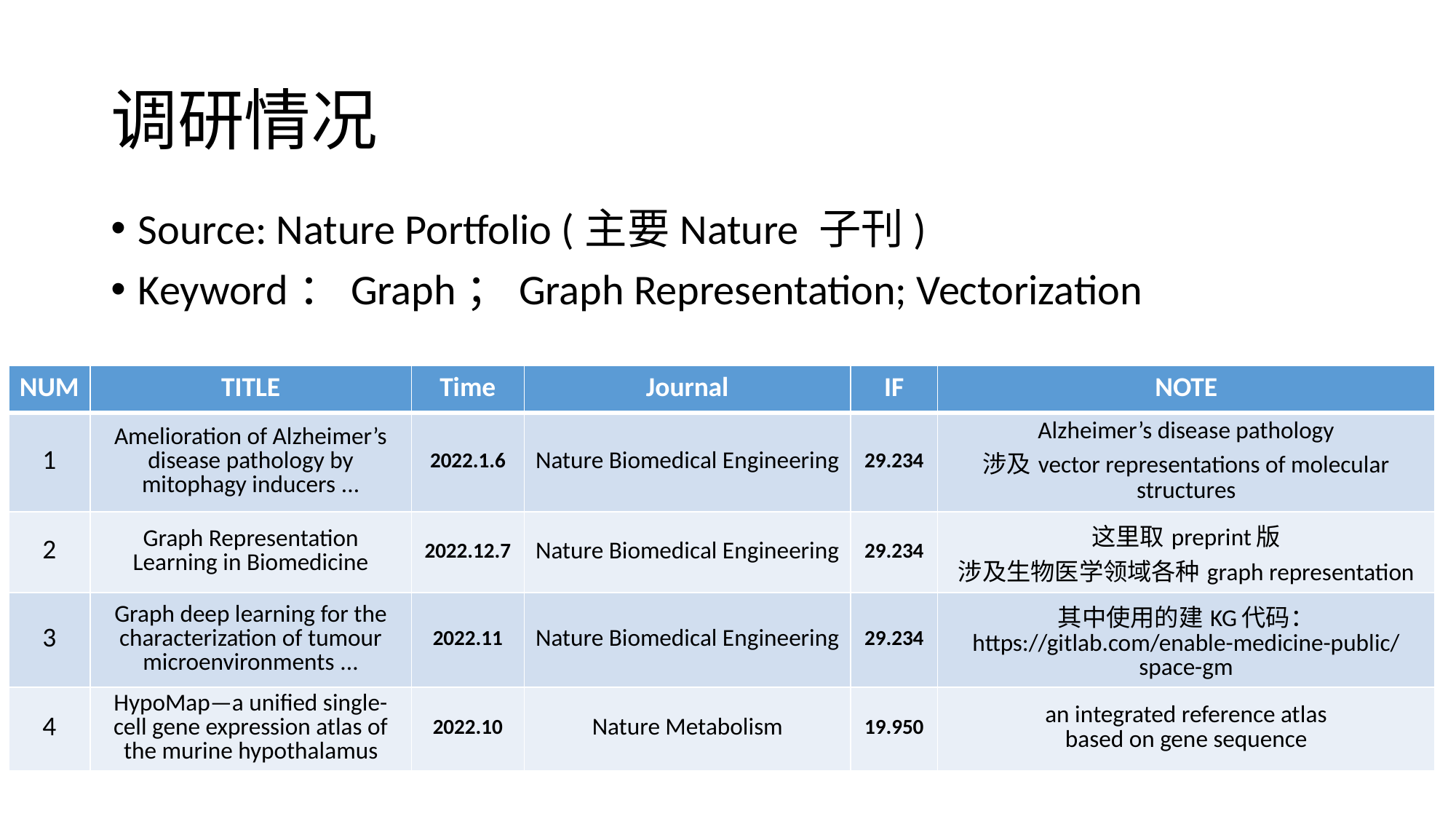

# 调研情况
Source: Nature Portfolio (主要Nature 子刊)
Keyword：Graph；Graph Representation; Vectorization

| NUM | TITLE | Time | Journal | IF | NOTE |
| --- | --- | --- | --- | --- | --- |
| 1 | Amelioration of Alzheimer’s disease pathology by mitophagy inducers ... | 2022.1.6 | Nature Biomedical Engineering | 29.234 | Alzheimer’s disease pathology 涉及vector representations of molecular structures |
| 2 | Graph Representation Learning in Biomedicine | 2022.12.7 | Nature Biomedical Engineering | 29.234 | 这里取preprint版 涉及生物医学领域各种graph representation |
| 3 | Graph deep learning for the characterization of tumour microenvironments ... | 2022.11 | Nature Biomedical Engineering | 29.234 | 其中使用的建KG代码： https://gitlab.com/enable-medicine-public/space-gm |
| 4 | HypoMap—a unified single-cell gene expression atlas of the murine hypothalamus | 2022.10 | Nature Metabolism | 19.950 | an integrated reference atlas based on gene sequence |